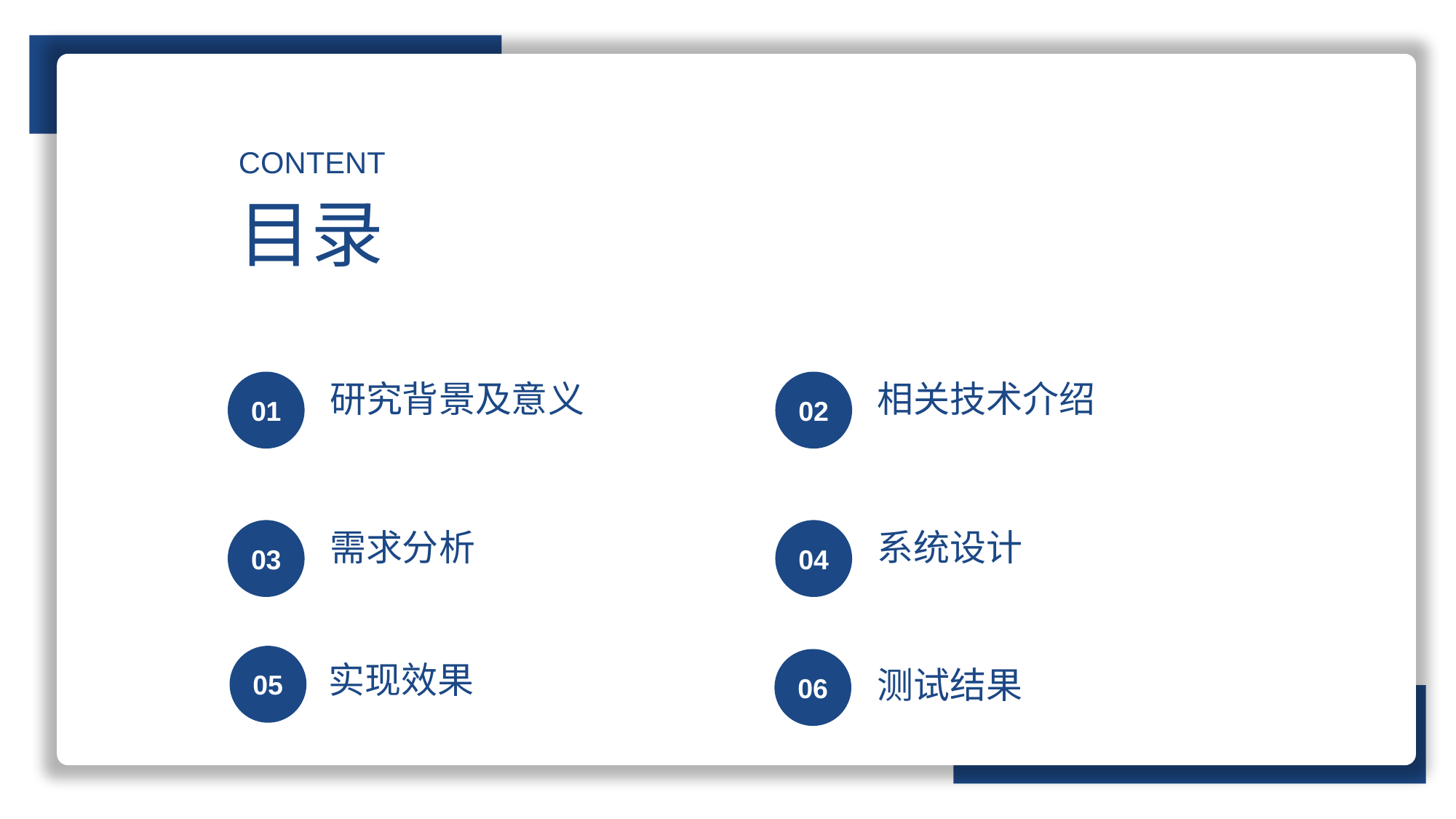

CONTENT
目录
研究背景及意义
相关技术介绍
01
02
需求分析
系统设计
03
04
05
06
实现效果
测试结果